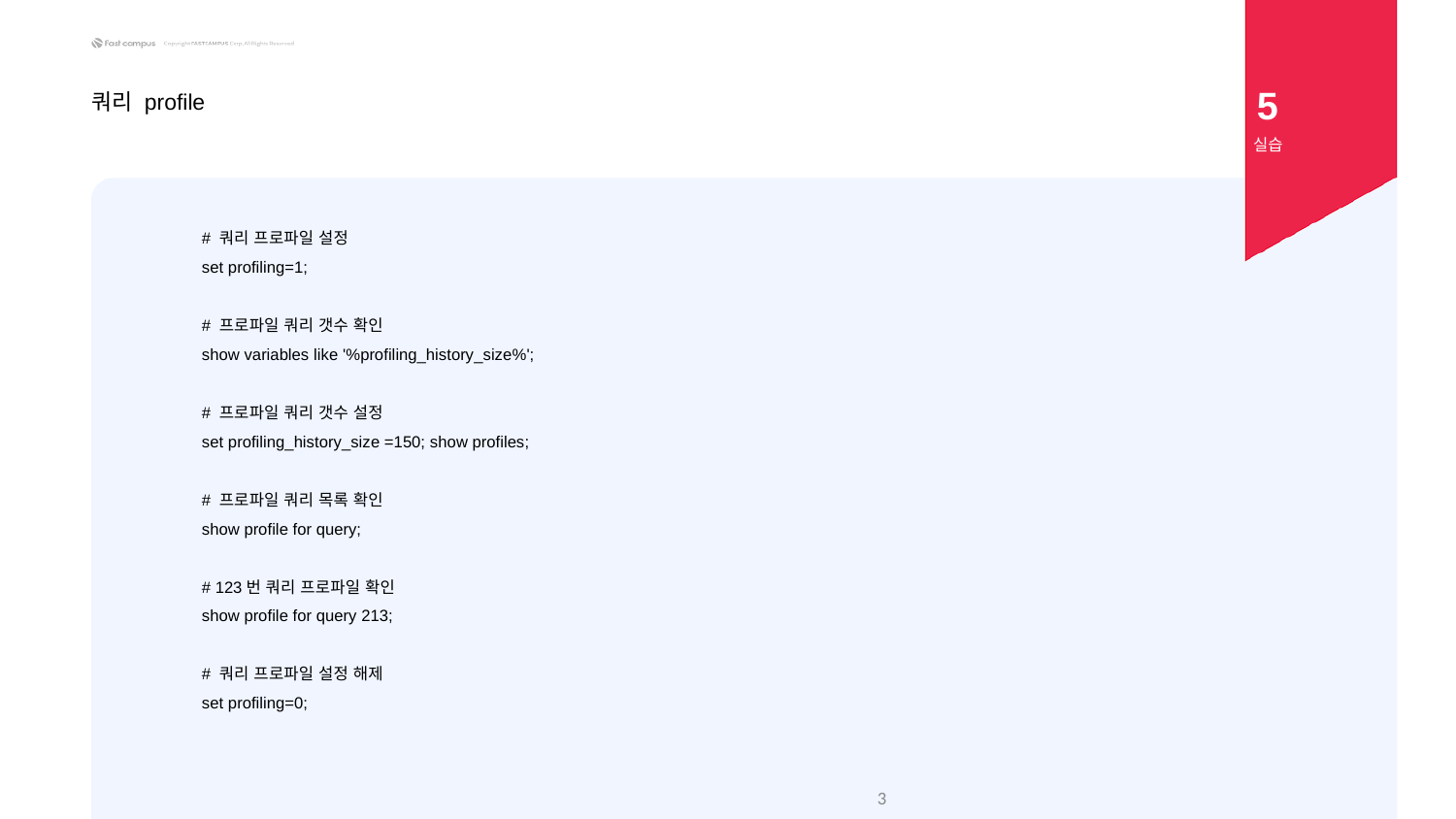

5
쿼리 profile
 실습
# 쿼리 프로파일 설정
set profiling=1;

# 프로파일 쿼리 갯수 확인
show variables like '%profiling_history_size%';

# 프로파일 쿼리 갯수 설정
set profiling_history_size =150; show profiles;

# 프로파일 쿼리 목록 확인
show profile for query;

# 123번 쿼리 프로파일 확인
show profile for query 213;

# 쿼리 프로파일 설정 해제
set profiling=0;

3